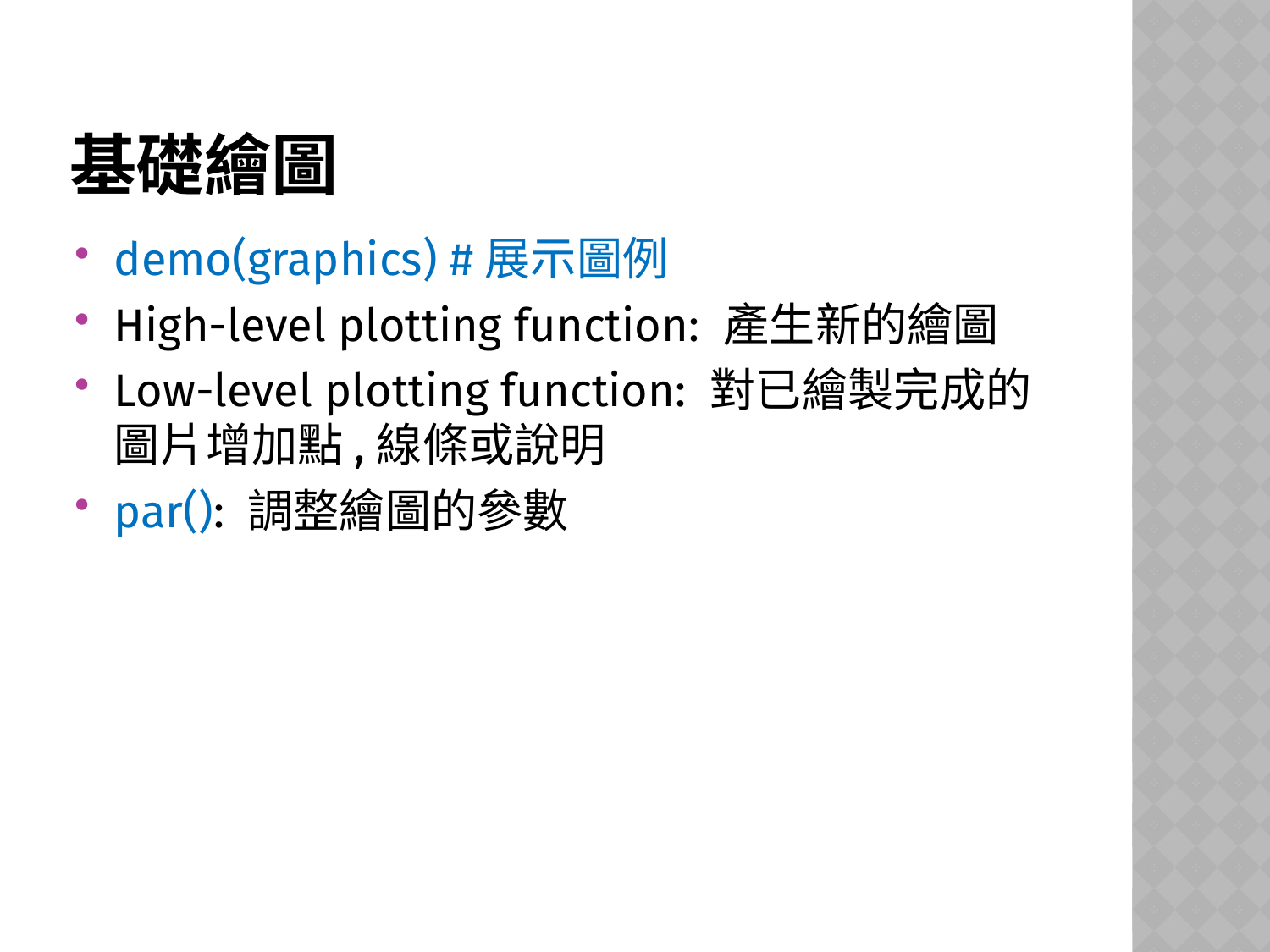

# 基礎繪圖
demo(graphics) #展示圖例
High-level plotting function: 產生新的繪圖
Low-level plotting function: 對已繪製完成的圖片增加點,線條或說明
par(): 調整繪圖的參數